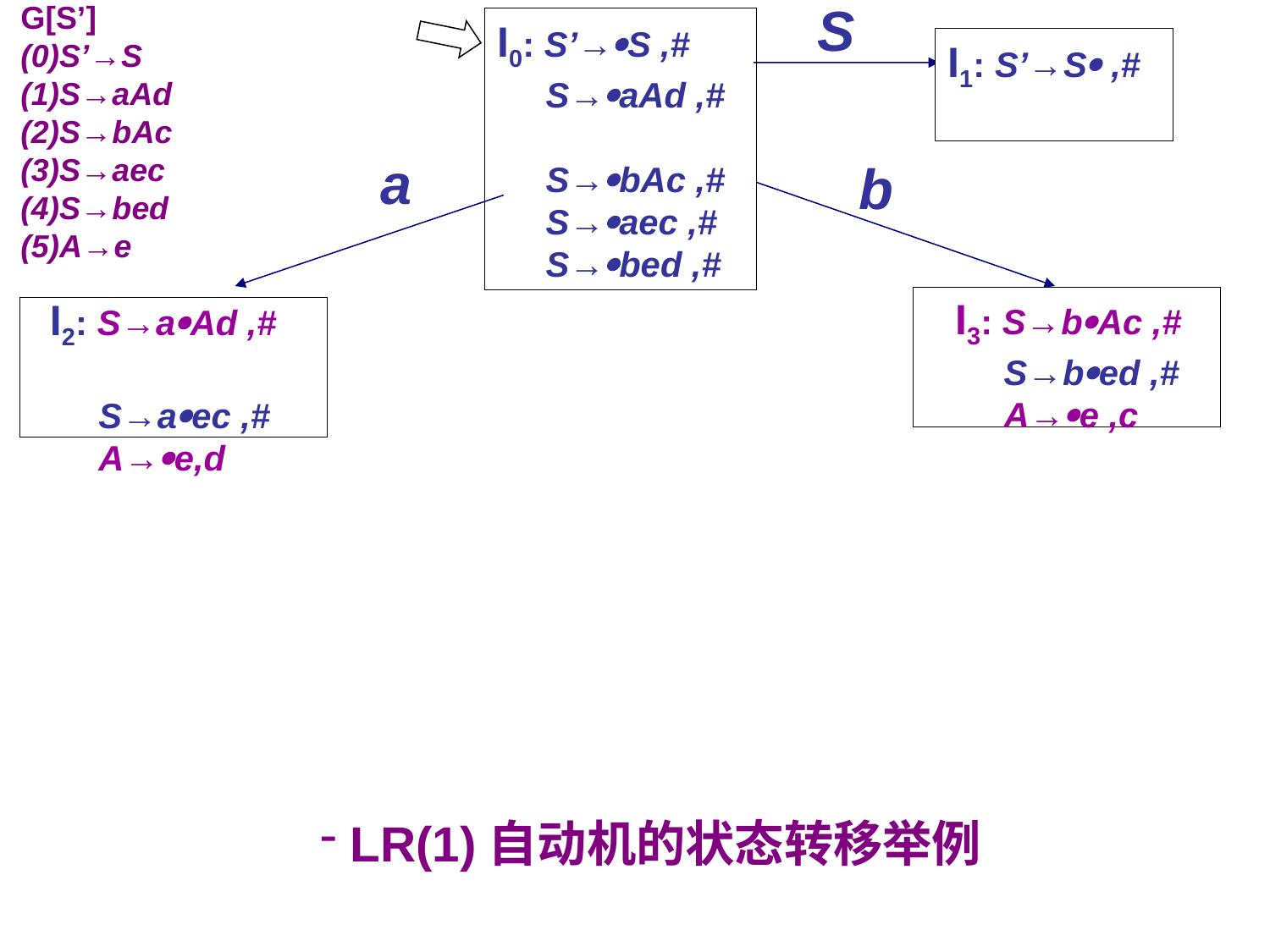

S
G[S’]
(0)S’→S
(1)S→aAd
(2)S→bAc
(3)S→aec
(4)S→bed
(5)A→e
I0: S’→•S ,#
     S→•aAd ,#
     S→•bAc ,#
     S→•aec ,#
     S→•bed ,#

I1: S’→S• ,#

a
b

I3: S→b•Ac ,#
     S→b•ed ,#
     A→•e ,c
I2: S→a•Ad ,#
     S→a•ec ,#
     A→•e,d

 LR(1)自动机的状态转移举例